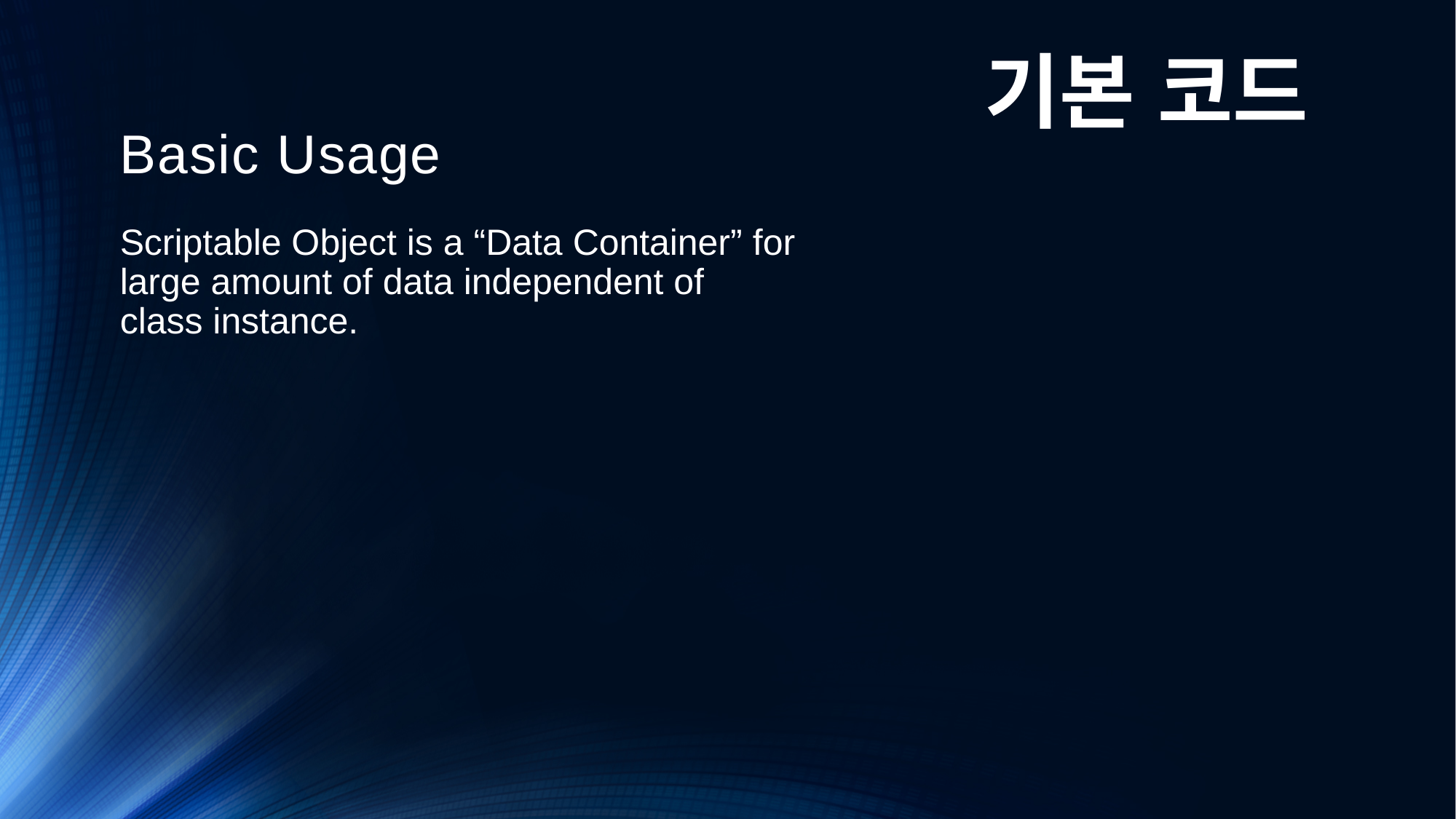

# Basic Usage
기본 코드
Scriptable Object is a “Data Container” for large amount of data independent of class instance.